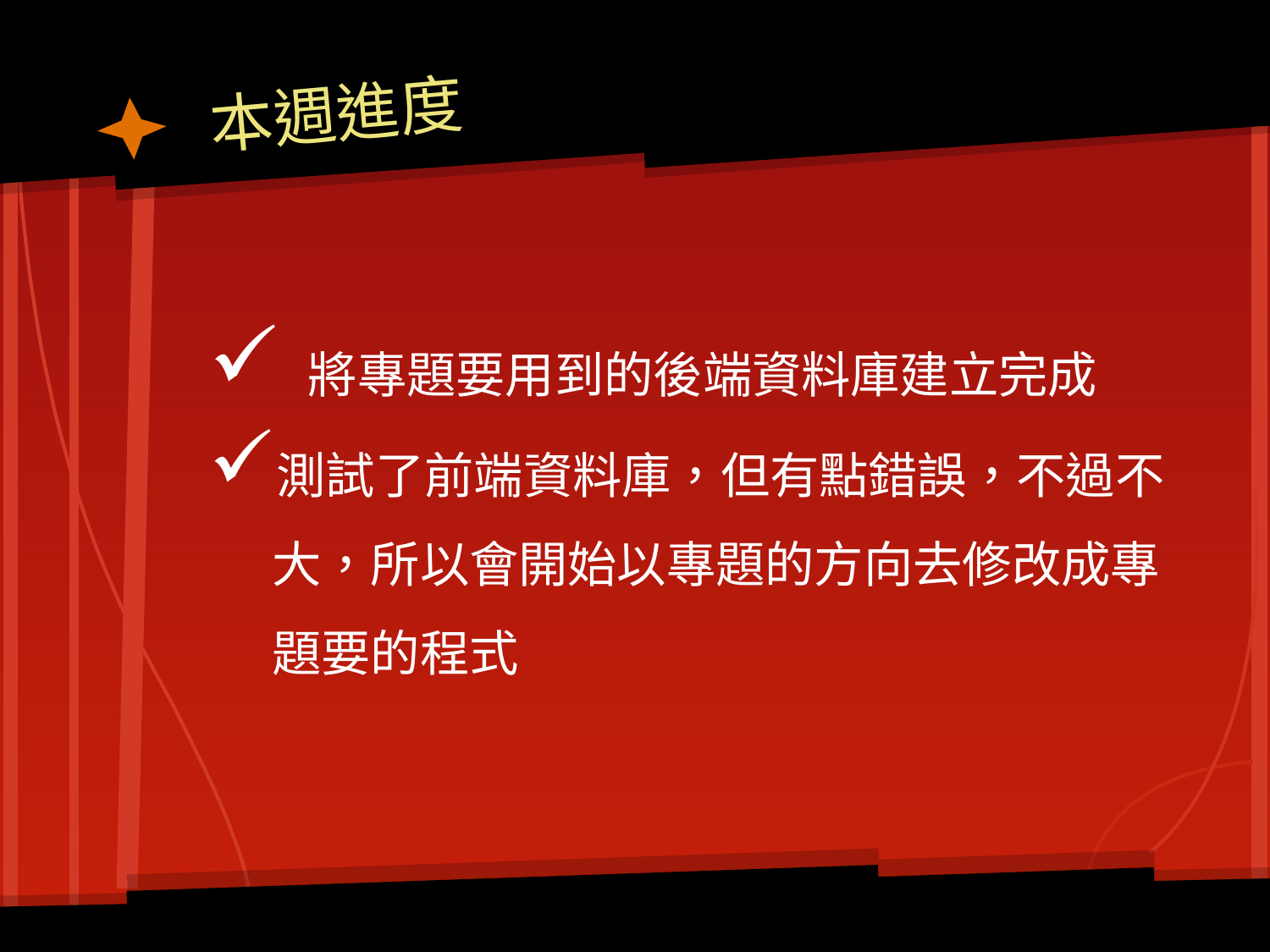

# 本週進度

 將專題要用到的後端資料庫建立完成
測試了前端資料庫，但有點錯誤，不過不大，所以會開始以專題的方向去修改成專題要的程式